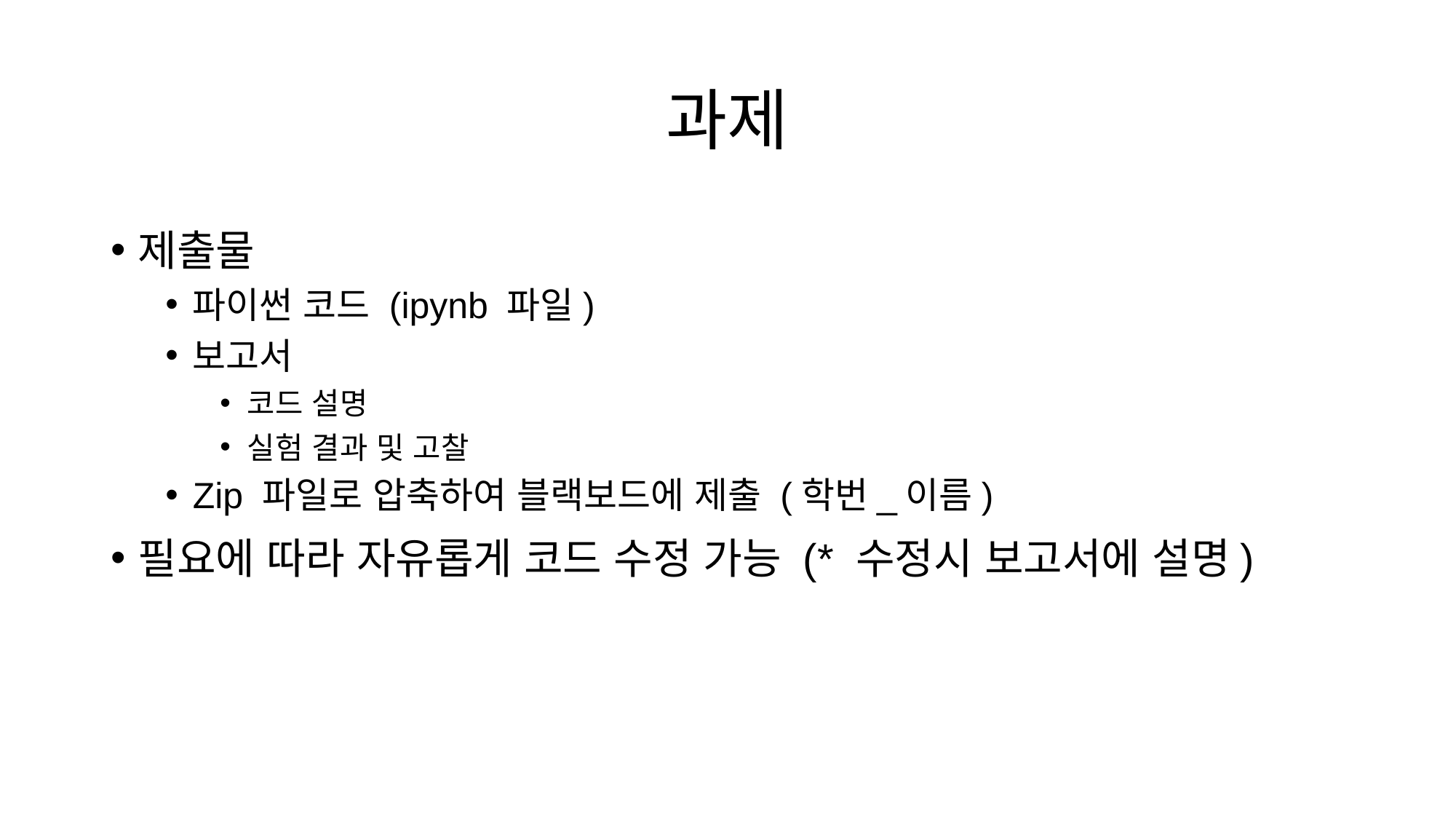

# 과제
제출물
파이썬 코드 (ipynb 파일)
보고서
코드 설명
실험 결과 및 고찰
Zip 파일로 압축하여 블랙보드에 제출 (학번_이름)
필요에 따라 자유롭게 코드 수정 가능 (* 수정시 보고서에 설명)